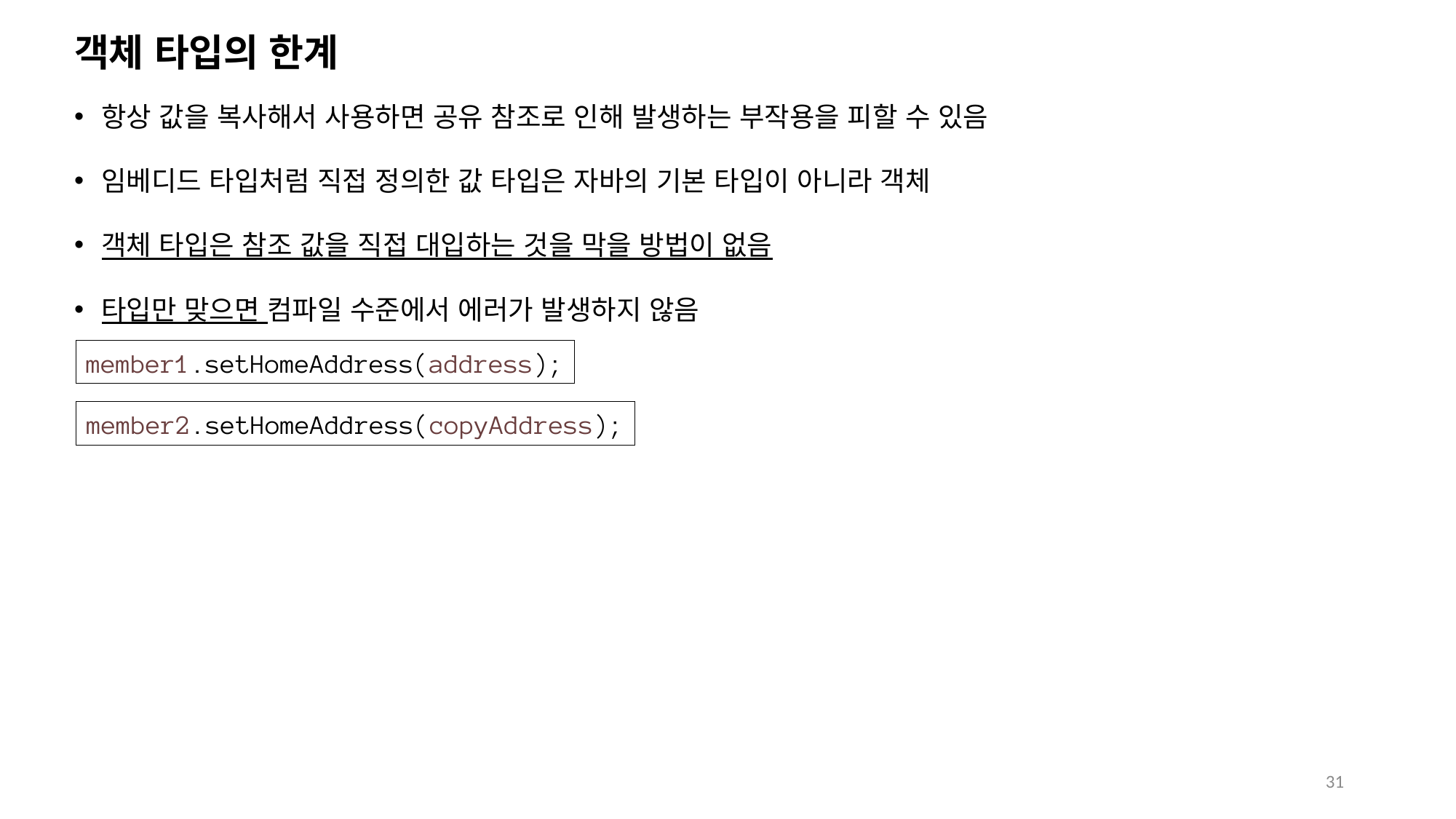

# 객체 타입의 한계
항상 값을 복사해서 사용하면 공유 참조로 인해 발생하는 부작용을 피할 수 있음
임베디드 타입처럼 직접 정의한 값 타입은 자바의 기본 타입이 아니라 객체
객체 타입은 참조 값을 직접 대입하는 것을 막을 방법이 없음
타입만 맞으면 컴파일 수준에서 에러가 발생하지 않음

member1.setHomeAddress(address);
member2.setHomeAddress(copyAddress);
31